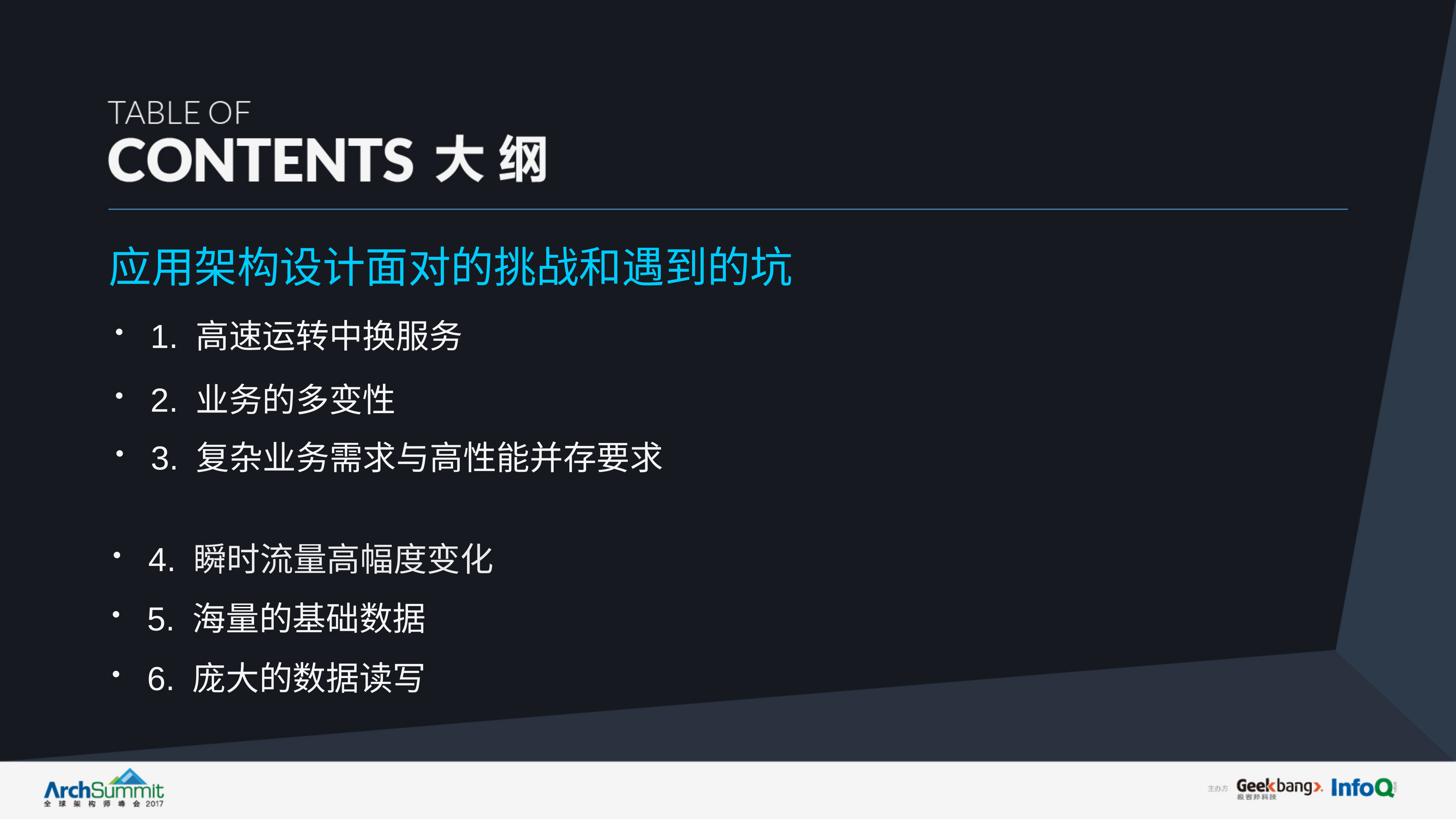

# 应用架构设计面对的挑战和遇到的坑
1. 高速运转中换服务
2. 业务的多变性
3. 复杂业务需求与高性能并存要求
4. 瞬时流量高幅度变化
5. 海量的基础数据
6. 庞大的数据读写